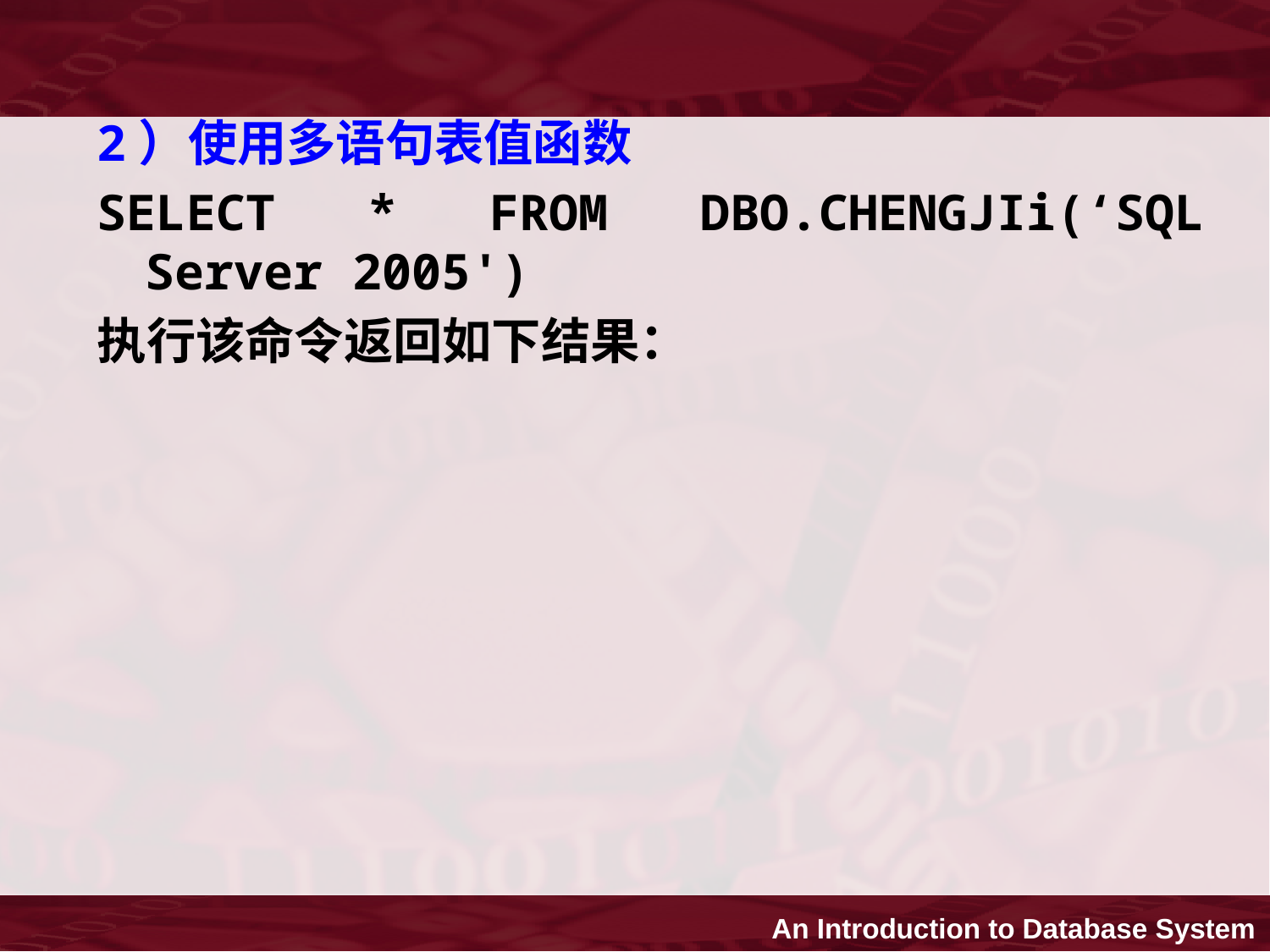

2）使用多语句表值函数
SELECT * FROM DBO.CHENGJIi(‘SQL Server 2005')
执行该命令返回如下结果：